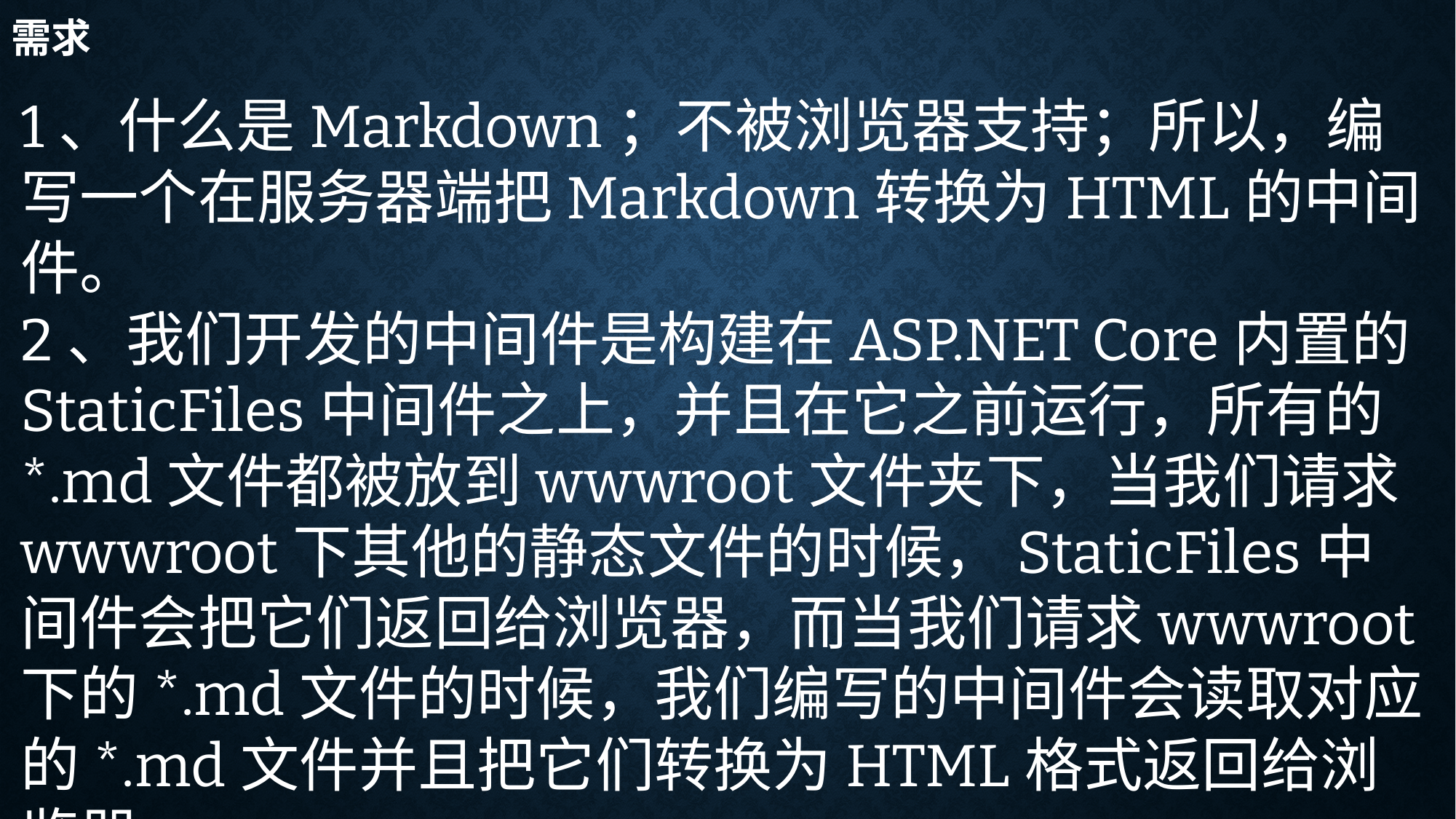

# 需求
1、什么是Markdown；不被浏览器支持；所以，编写一个在服务器端把Markdown转换为HTML的中间件。
2、我们开发的中间件是构建在ASP.NET Core内置的StaticFiles中间件之上，并且在它之前运行，所有的*.md文件都被放到wwwroot文件夹下，当我们请求wwwroot下其他的静态文件的时候，StaticFiles中间件会把它们返回给浏览器，而当我们请求wwwroot下的*.md文件的时候，我们编写的中间件会读取对应的*.md文件并且把它们转换为HTML格式返回给浏览器。